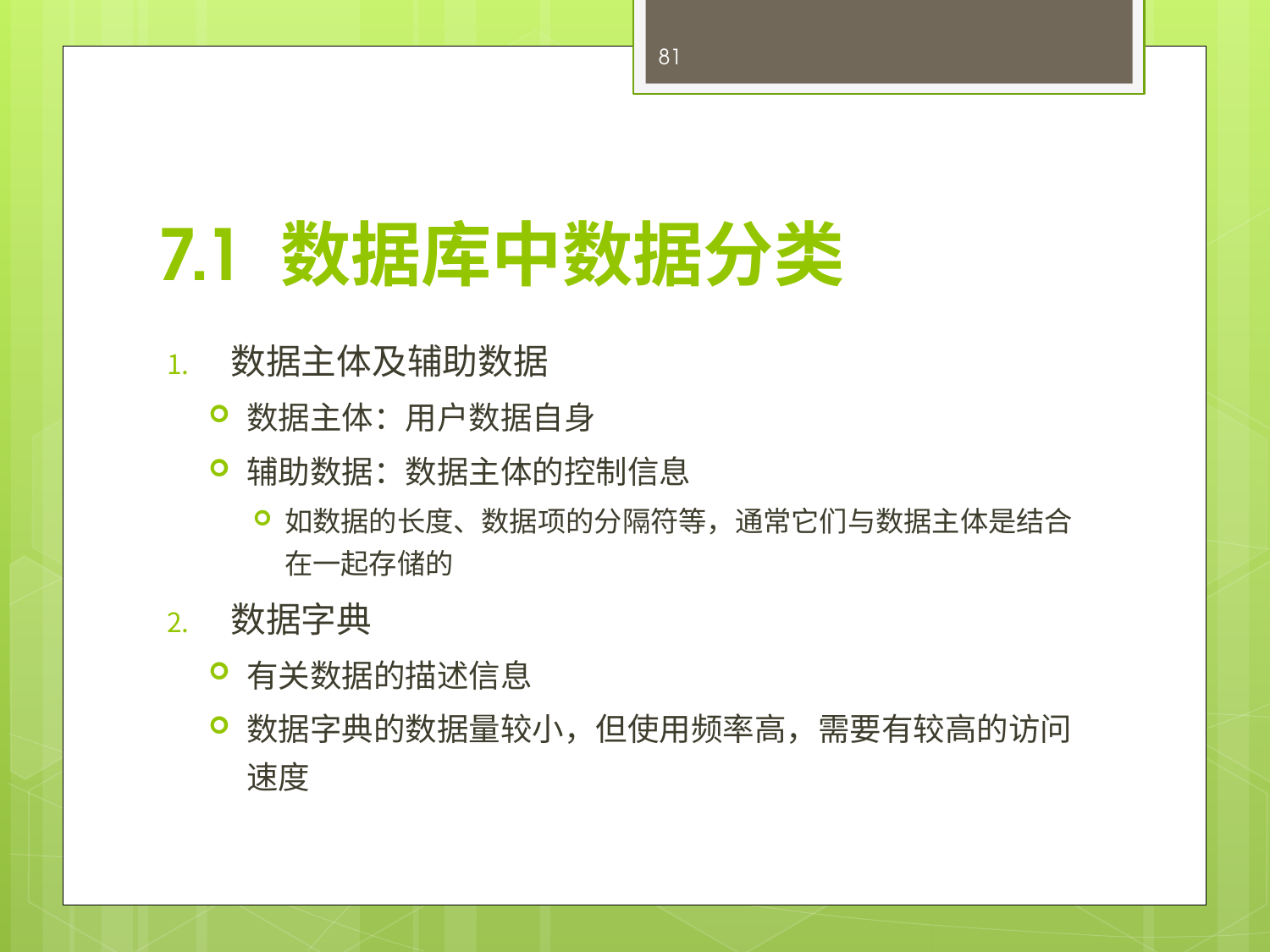

81
# 7.1 数据库中数据分类
数据主体及辅助数据
数据主体：用户数据自身
辅助数据：数据主体的控制信息
如数据的长度、数据项的分隔符等，通常它们与数据主体是结合在一起存储的
数据字典
有关数据的描述信息
数据字典的数据量较小，但使用频率高，需要有较高的访问速度